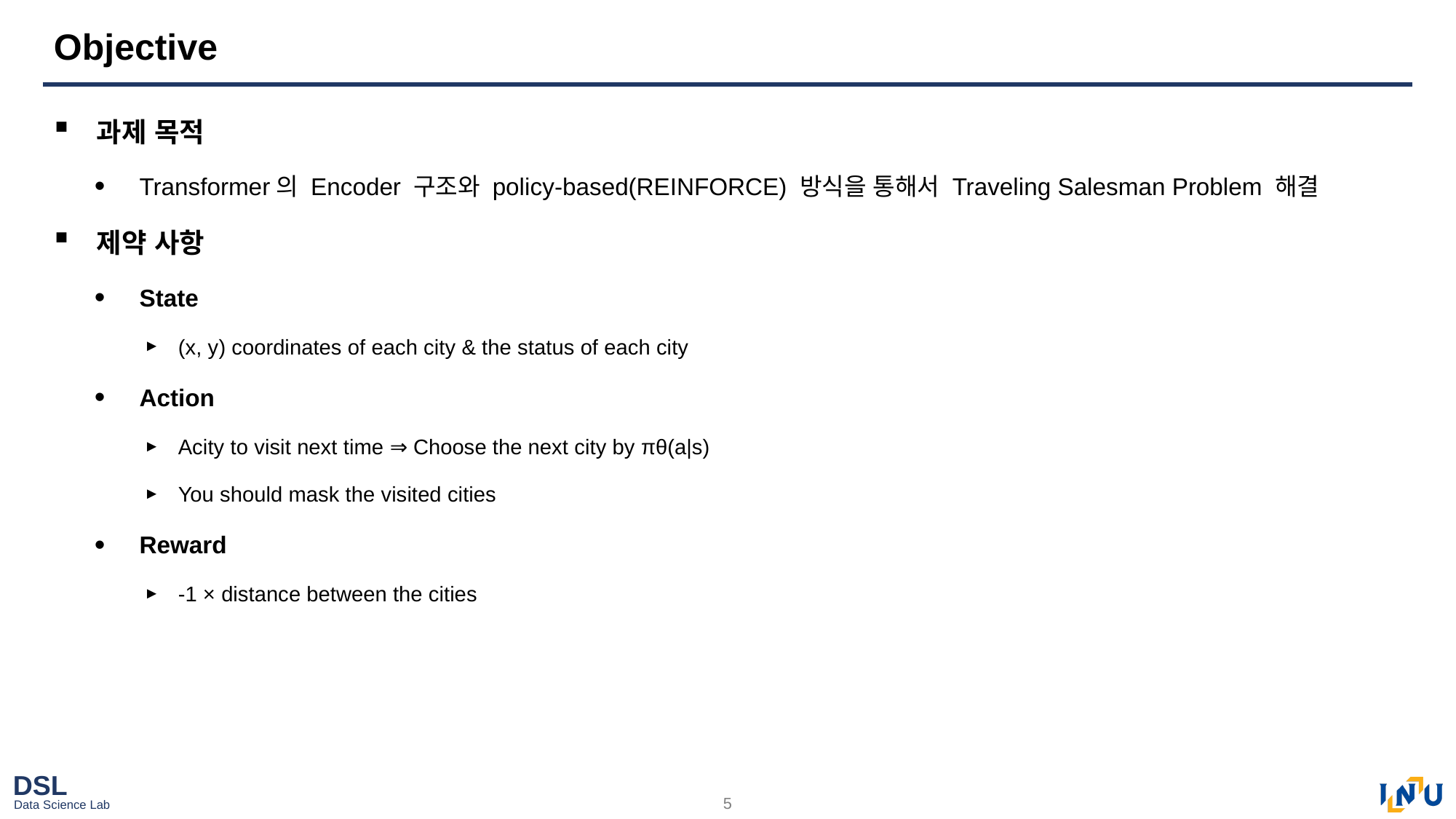

# Objective
과제 목적
Transformer의 Encoder 구조와 policy-based(REINFORCE) 방식을 통해서 Traveling Salesman Problem 해결
제약 사항
State
(x, y) coordinates of each city & the status of each city
Action
Acity to visit next time ⇒ Choose the next city by πθ(a|s)
You should mask the visited cities
Reward
-1 × distance between the cities